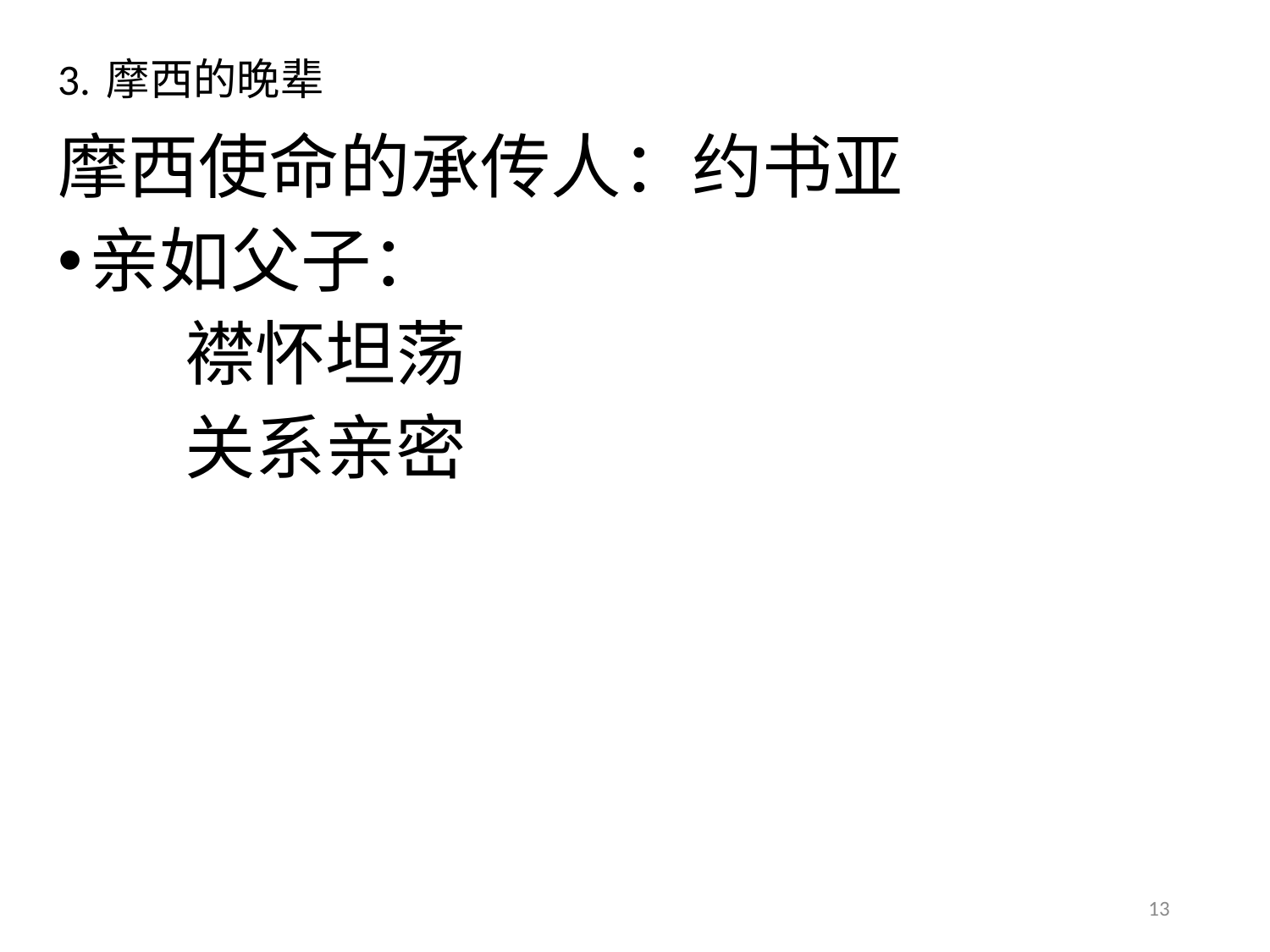

# 3. 摩西的晚辈
摩西使命的承传人：约书亚
亲如父子：
	襟怀坦荡
	关系亲密

13